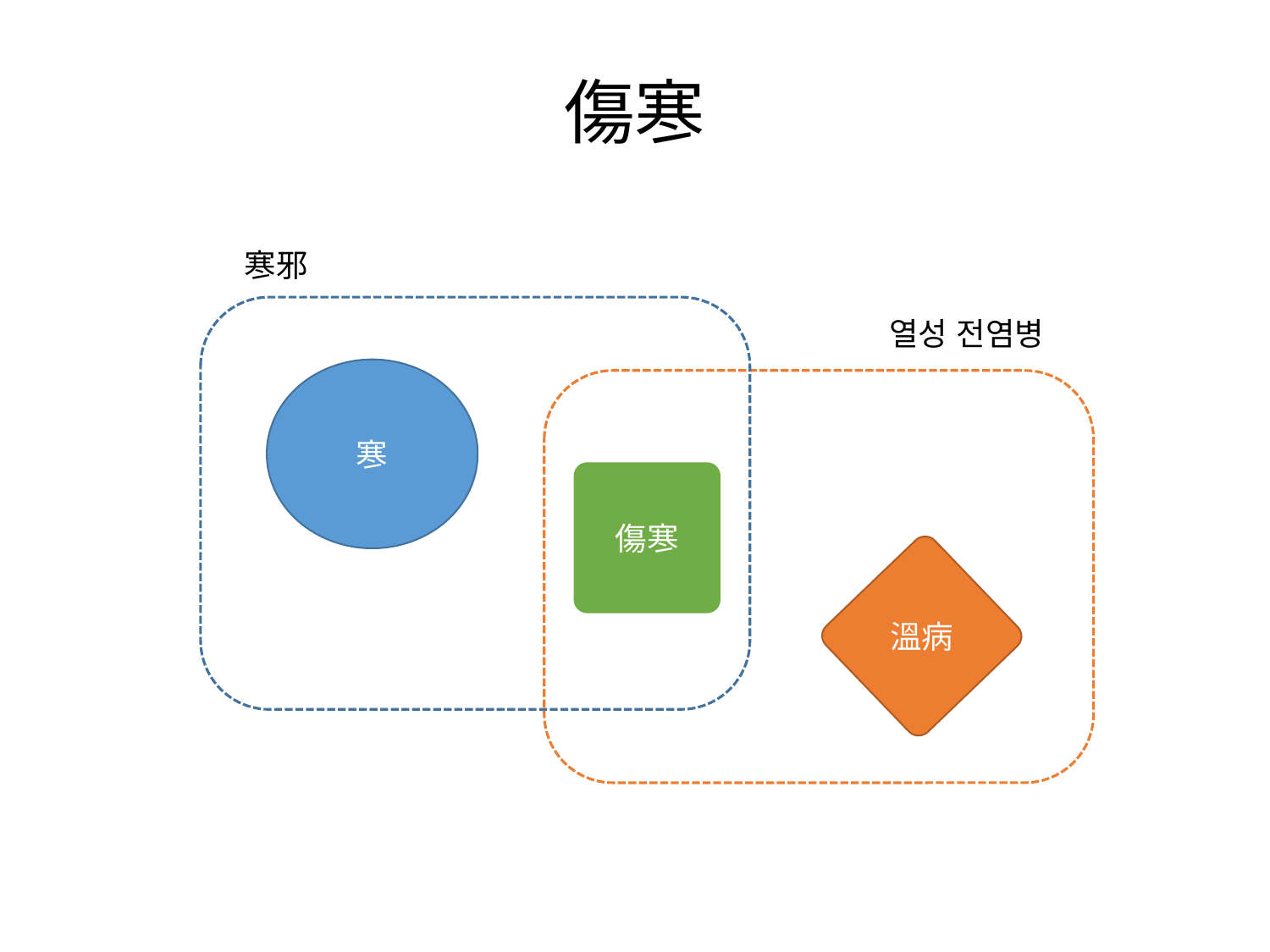

傷寒
寒邪

열성 전염병
寒

傷寒

溫病